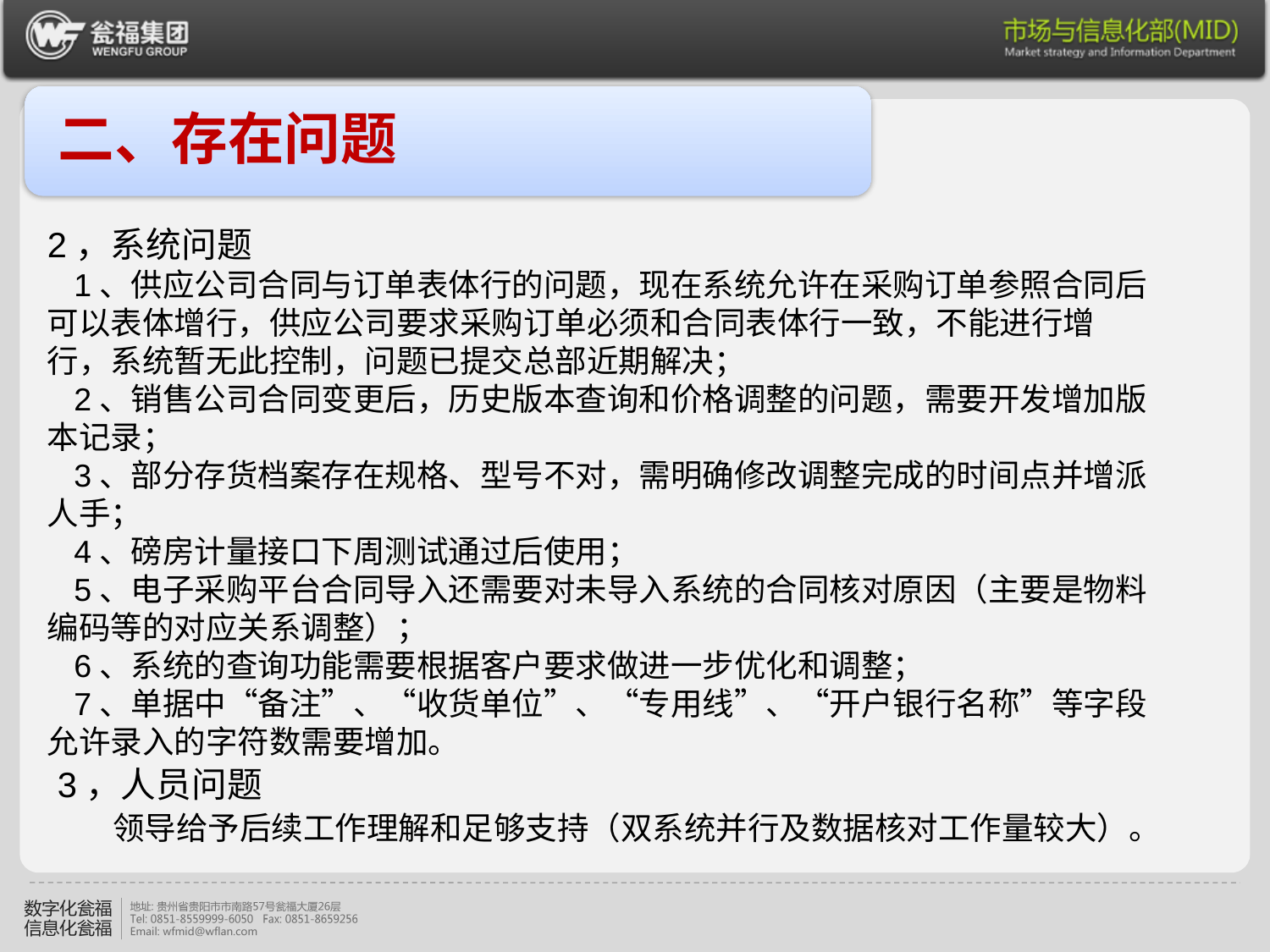

二、存在问题
2，系统问题
   1、供应公司合同与订单表体行的问题，现在系统允许在采购订单参照合同后可以表体增行，供应公司要求采购订单必须和合同表体行一致，不能进行增行，系统暂无此控制，问题已提交总部近期解决；
   2、销售公司合同变更后，历史版本查询和价格调整的问题，需要开发增加版本记录；
   3、部分存货档案存在规格、型号不对，需明确修改调整完成的时间点并增派人手；
   4、磅房计量接口下周测试通过后使用；
   5、电子采购平台合同导入还需要对未导入系统的合同核对原因（主要是物料编码等的对应关系调整）；
   6、系统的查询功能需要根据客户要求做进一步优化和调整；
   7、单据中“备注”、“收货单位”、“专用线”、“开户银行名称”等字段允许录入的字符数需要增加。

3，人员问题
      领导给予后续工作理解和足够支持（双系统并行及数据核对工作量较大）。